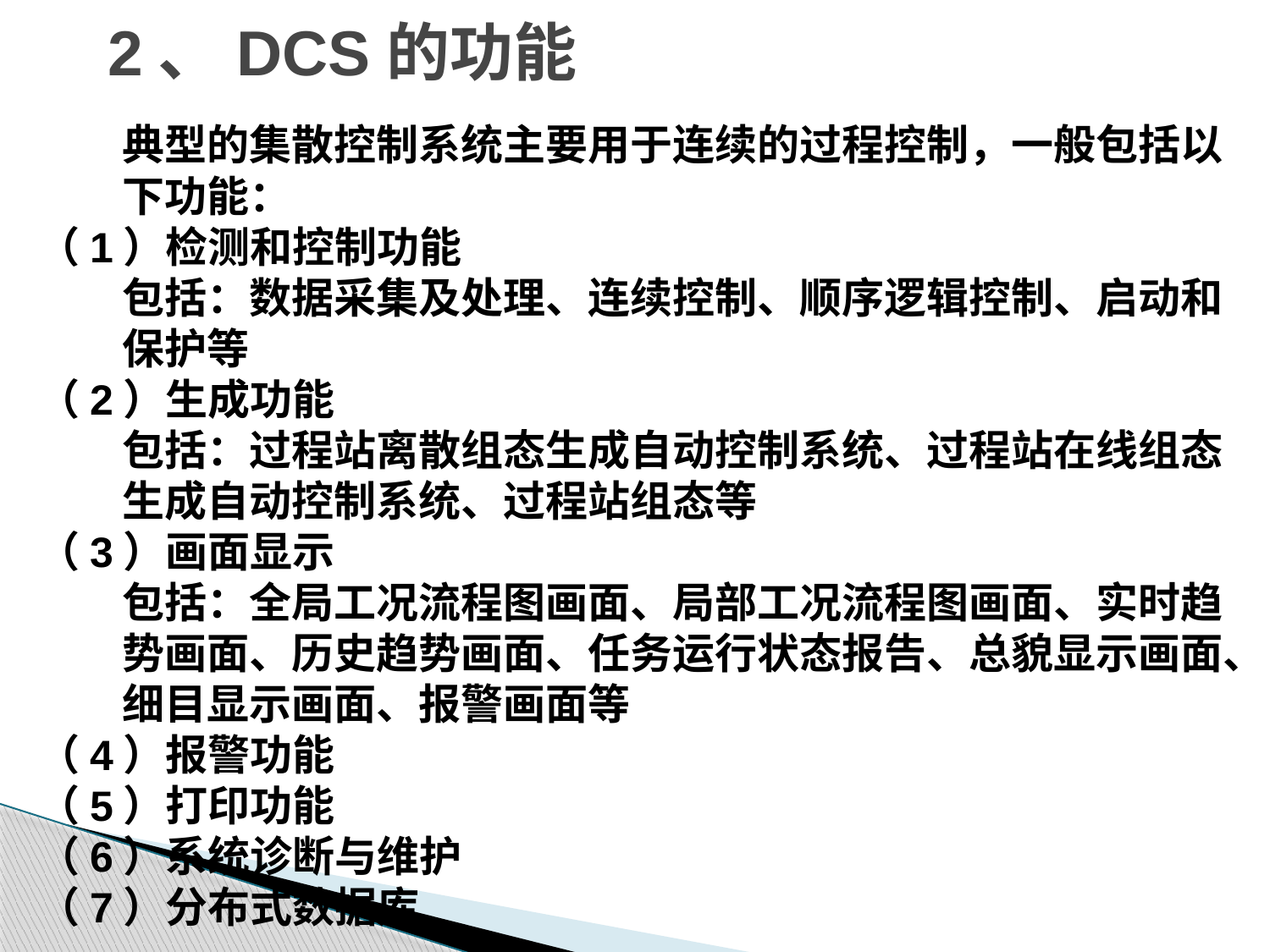

# 2、DCS的功能
	典型的集散控制系统主要用于连续的过程控制，一般包括以下功能：
（1）检测和控制功能
	包括：数据采集及处理、连续控制、顺序逻辑控制、启动和保护等
（2）生成功能
	包括：过程站离散组态生成自动控制系统、过程站在线组态生成自动控制系统、过程站组态等
（3）画面显示
	包括：全局工况流程图画面、局部工况流程图画面、实时趋势画面、历史趋势画面、任务运行状态报告、总貌显示画面、细目显示画面、报警画面等
（4）报警功能
（5）打印功能
（6）系统诊断与维护
（7）分布式数据库